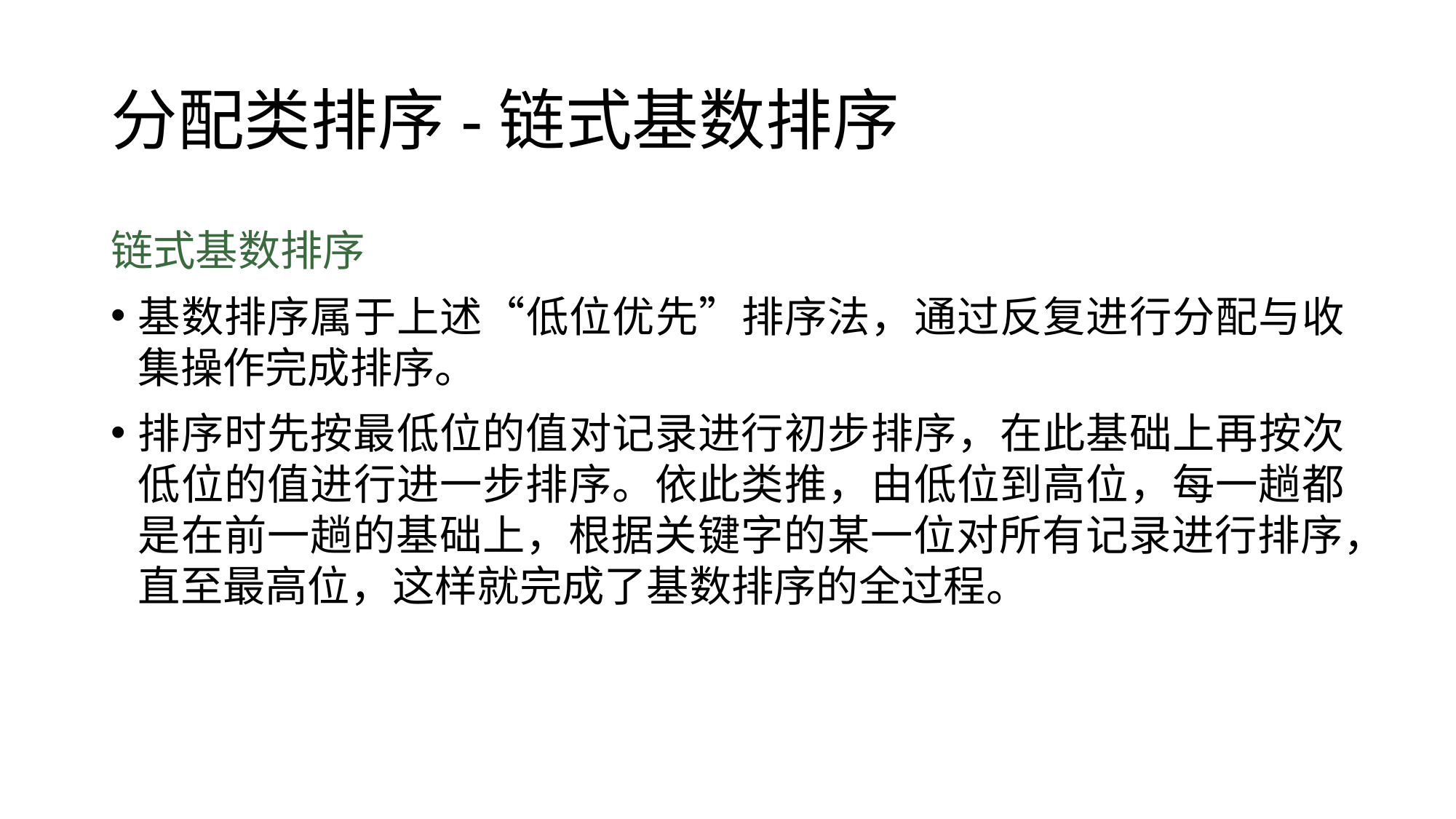

# 分配类排序-链式基数排序
链式基数排序
基数排序属于上述“低位优先”排序法，通过反复进行分配与收集操作完成排序。
排序时先按最低位的值对记录进行初步排序，在此基础上再按次低位的值进行进一步排序。依此类推，由低位到高位，每一趟都是在前一趟的基础上，根据关键字的某一位对所有记录进行排序，直至最高位，这样就完成了基数排序的全过程。